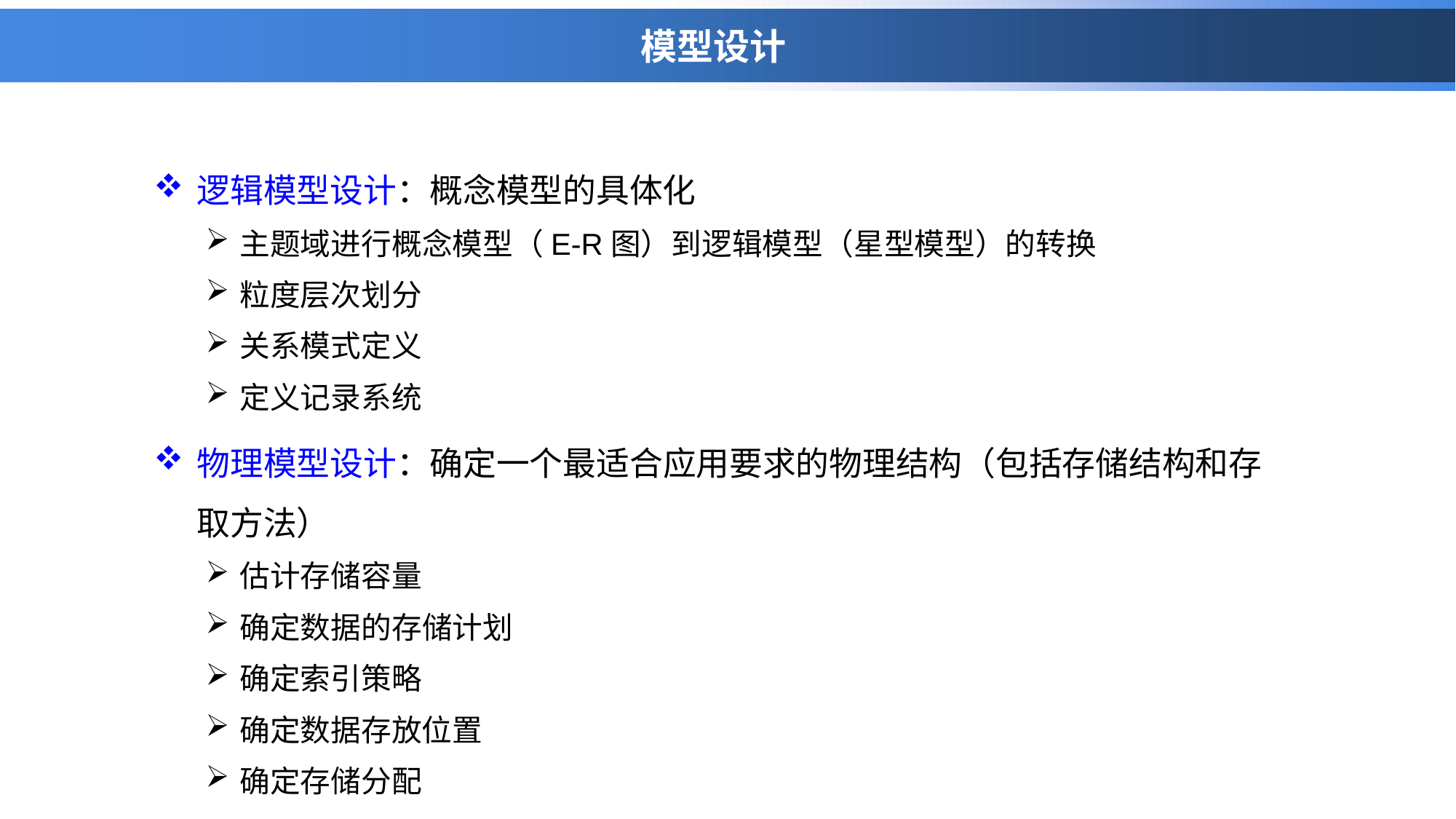

# 模型设计
逻辑模型设计：概念模型的具体化
主题域进行概念模型（E-R图）到逻辑模型（星型模型）的转换
粒度层次划分
关系模式定义
定义记录系统
物理模型设计：确定一个最适合应用要求的物理结构（包括存储结构和存取方法）
估计存储容量
确定数据的存储计划
确定索引策略
确定数据存放位置
确定存储分配